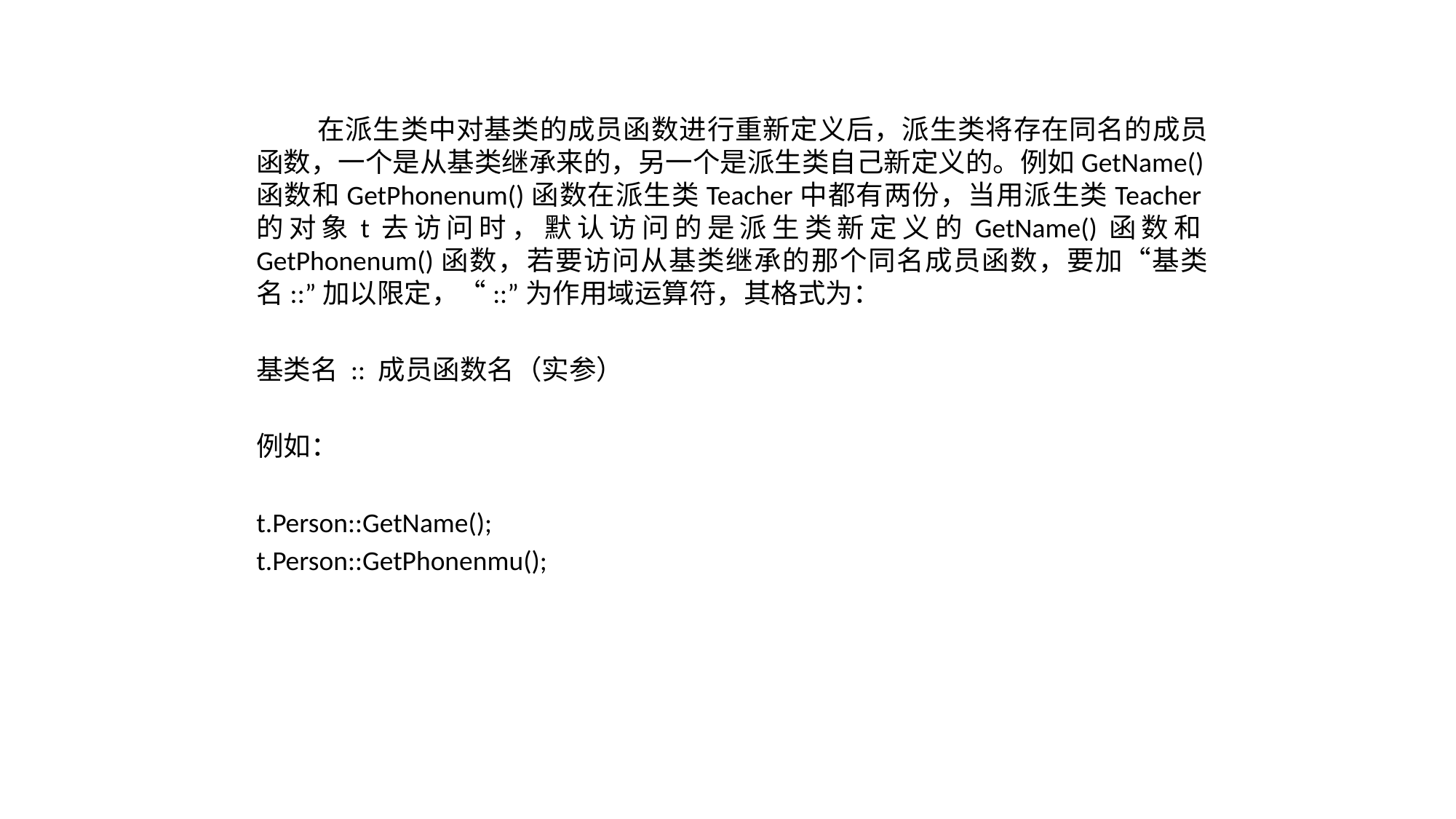

在派生类中对基类的成员函数进行重新定义后，派生类将存在同名的成员函数，一个是从基类继承来的，另一个是派生类自己新定义的。例如GetName()函数和GetPhonenum()函数在派生类Teacher中都有两份，当用派生类Teacher的对象t去访问时，默认访问的是派生类新定义的GetName()函数和GetPhonenum()函数，若要访问从基类继承的那个同名成员函数，要加“基类名::”加以限定，“::”为作用域运算符，其格式为：

基类名 :: 成员函数名（实参）

例如：

t.Person::GetName();
t.Person::GetPhonenmu();